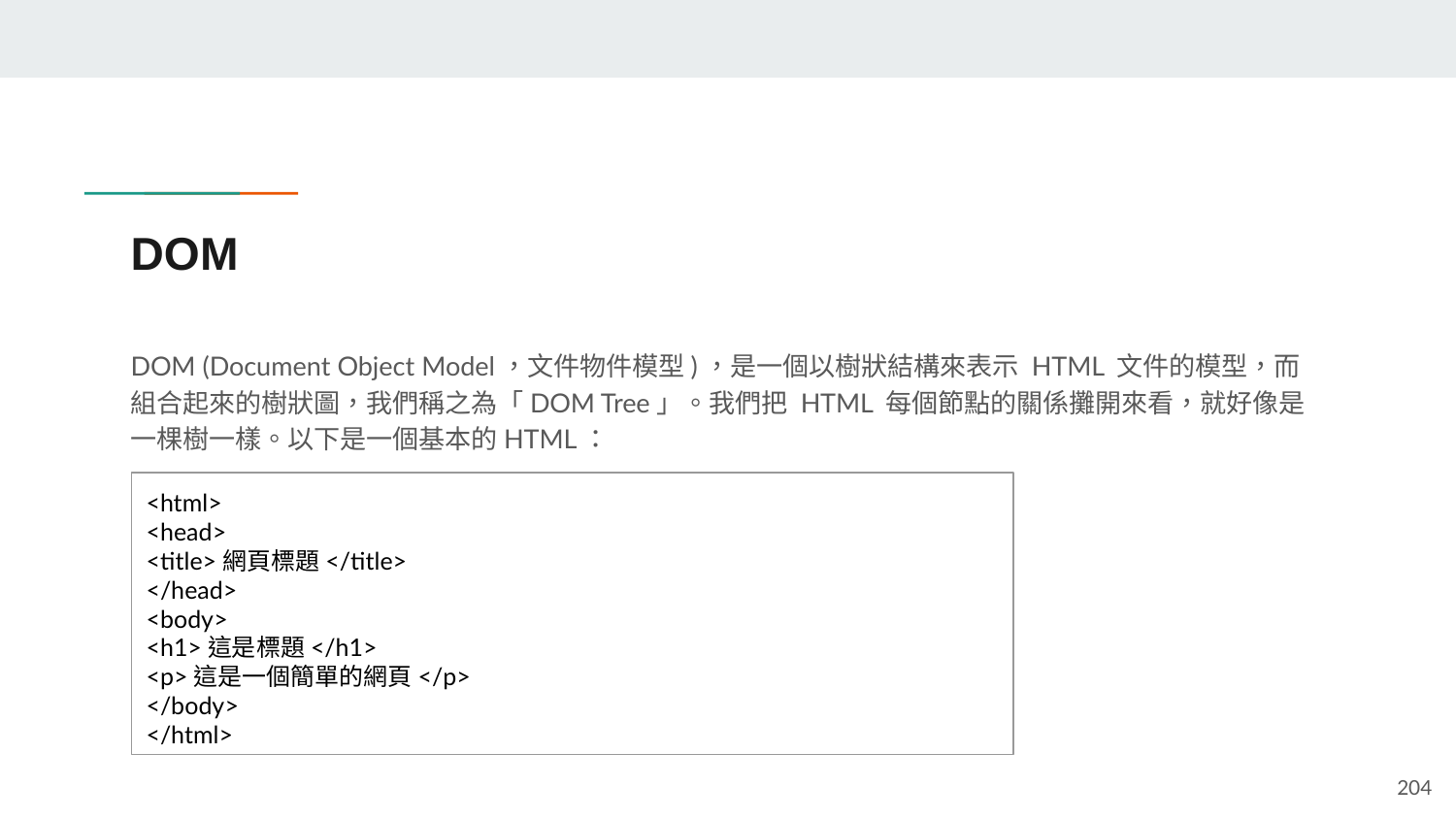

# DOM
DOM (Document Object Model，文件物件模型)，是一個以樹狀結構來表示 HTML 文件的模型，而組合起來的樹狀圖，我們稱之為「DOM Tree」。我們把 HTML 每個節點的關係攤開來看，就好像是一棵樹一樣。以下是一個基本的HTML：
<html>
<head>
<title>網頁標題</title>
</head>
<body>
<h1>這是標題</h1>
<p>這是一個簡單的網頁</p>
</body>
</html>
204